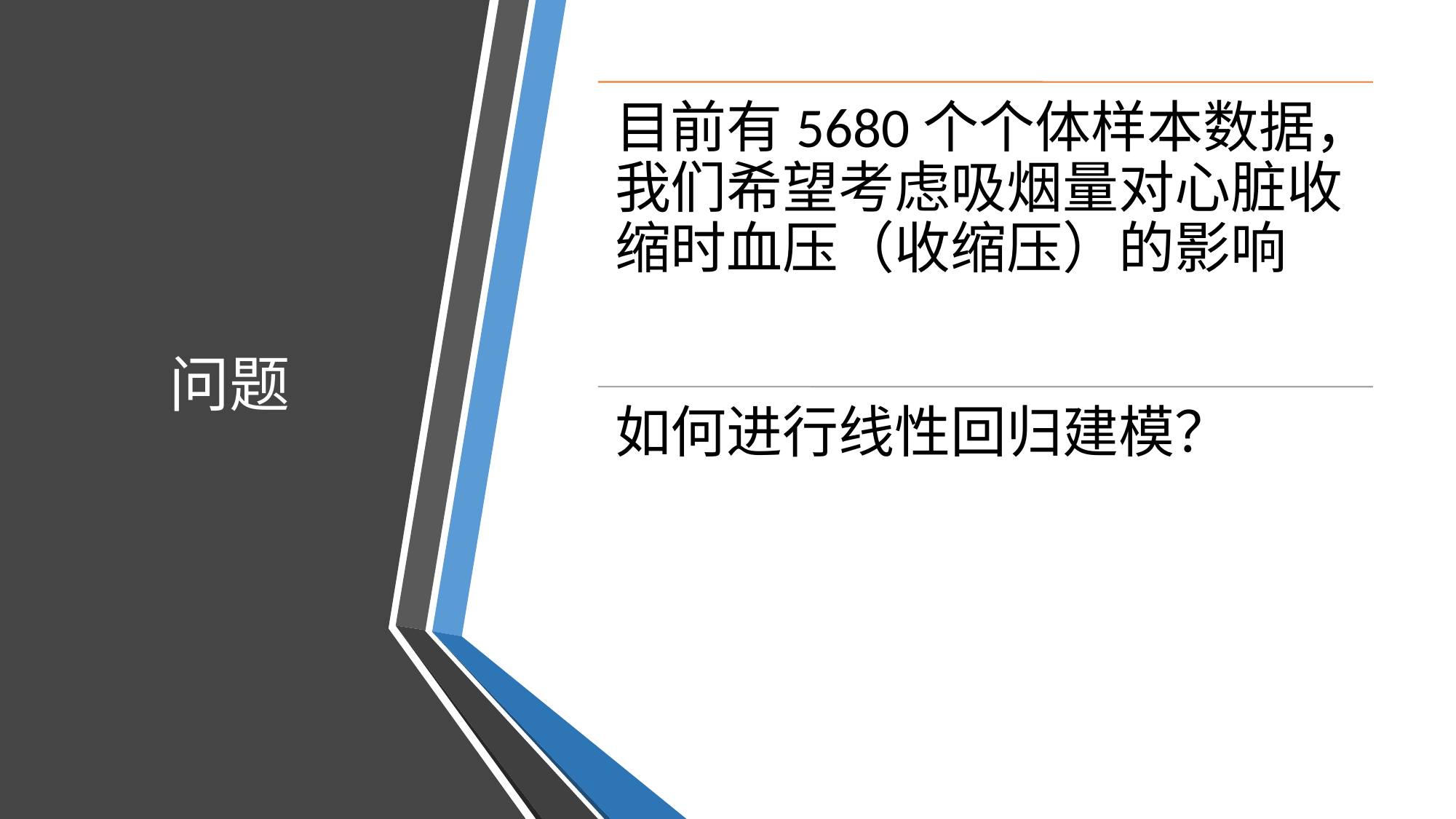

# 问题
目前有5680个个体样本数据，我们希望考虑吸烟量对心脏收缩时血压（收缩压）的影响
如何进行线性回归建模？